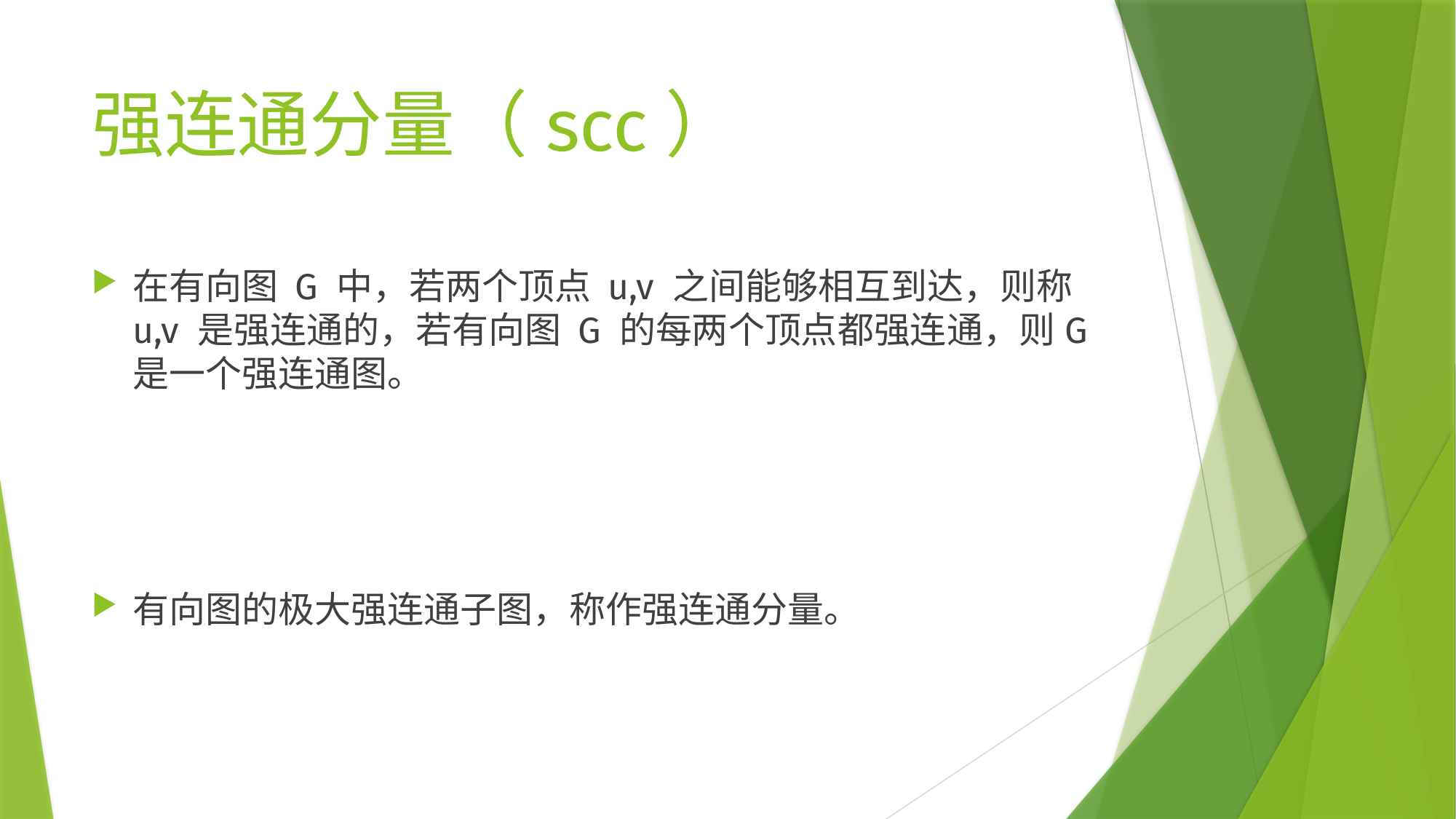

# 强连通分量（scc）
在有向图 G 中，若两个顶点 u,v 之间能够相互到达，则称u,v 是强连通的，若有向图 G 的每两个顶点都强连通，则G是一个强连通图。

有向图的极大强连通子图，称作强连通分量。